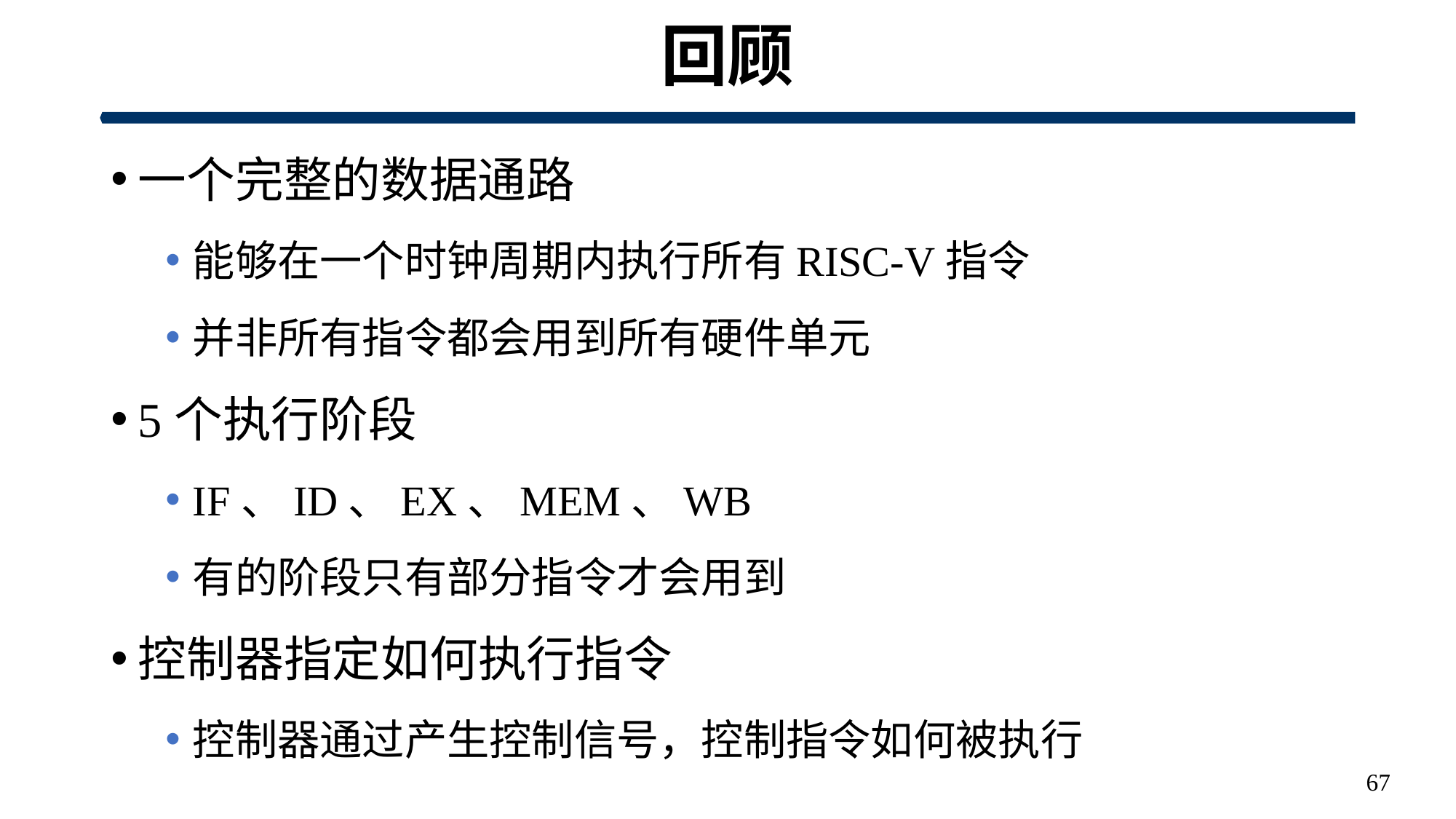

# 回顾
一个完整的数据通路
能够在一个时钟周期内执行所有RISC-V指令
并非所有指令都会用到所有硬件单元
5个执行阶段
IF、ID、EX、MEM、WB
有的阶段只有部分指令才会用到
控制器指定如何执行指令
控制器通过产生控制信号，控制指令如何被执行
67